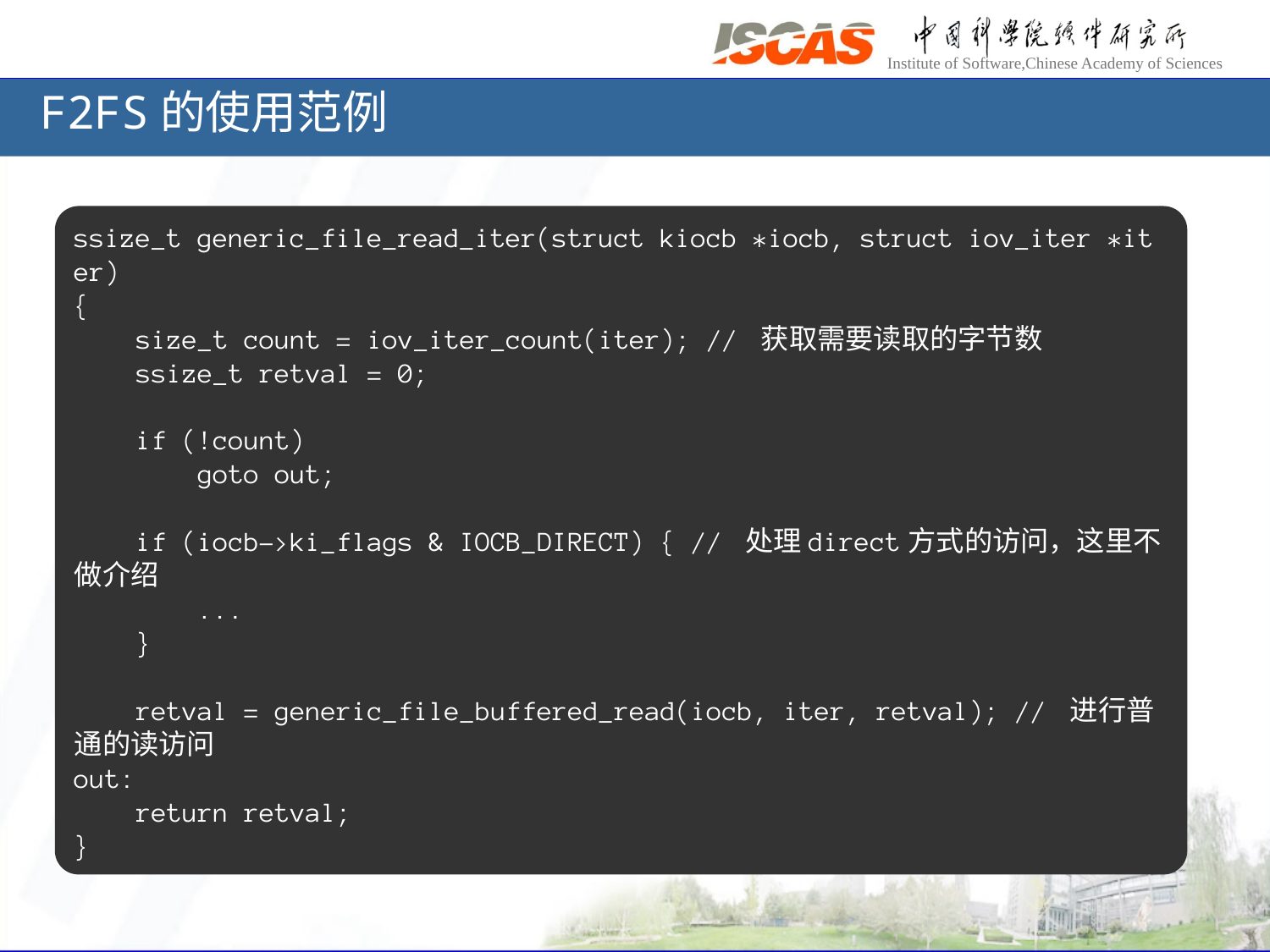

# F2FS的使用范例
ssize_t generic_file_read_iter(struct kiocb *iocb, struct iov_iter *iter)
{
    size_t count = iov_iter_count(iter); // 获取需要读取的字节数
    ssize_t retval = 0;
    if (!count)
        goto out;
    if (iocb->ki_flags & IOCB_DIRECT) { // 处理direct方式的访问，这里不做介绍
        ...
    }
    retval = generic_file_buffered_read(iocb, iter, retval); // 进行普通的读访问
out:
    return retval;
}